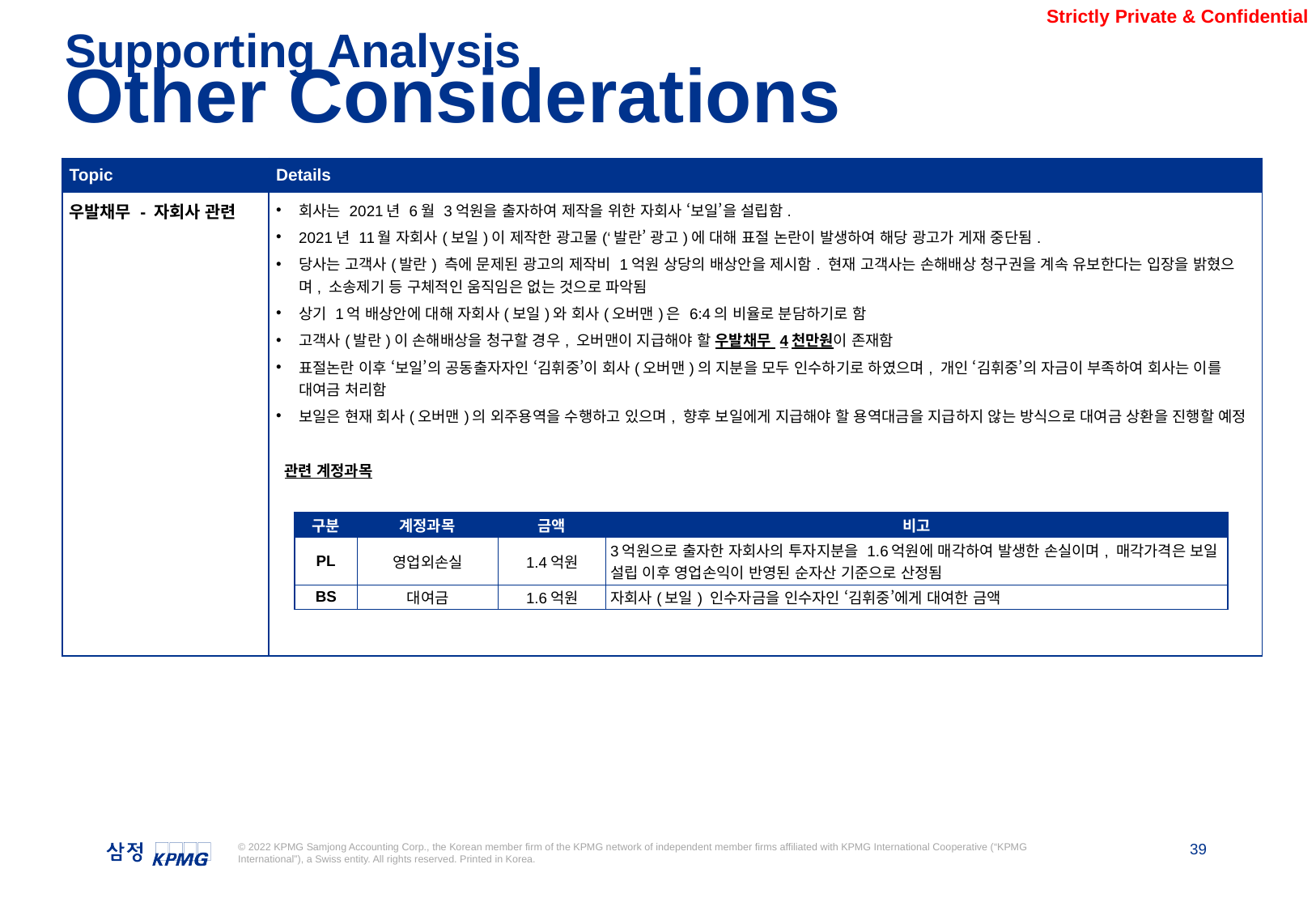

Supporting Analysis
Other Considerations
| Topic | Details |
| --- | --- |
| 우발채무 - 자회사 관련 | 회사는 2021년 6월 3억원을 출자하여 제작을 위한 자회사 ‘보일’을 설립함. 2021년 11월 자회사(보일)이 제작한 광고물(‘발란’ 광고)에 대해 표절 논란이 발생하여 해당 광고가 게재 중단됨. 당사는 고객사(발란) 측에 문제된 광고의 제작비 1억원 상당의 배상안을 제시함. 현재 고객사는 손해배상 청구권을 계속 유보한다는 입장을 밝혔으며, 소송제기 등 구체적인 움직임은 없는 것으로 파악됨 상기 1억 배상안에 대해 자회사(보일)와 회사(오버맨)은 6:4의 비율로 분담하기로 함 고객사(발란)이 손해배상을 청구할 경우, 오버맨이 지급해야 할 우발채무 4천만원이 존재함 표절논란 이후 ‘보일’의 공동출자자인 ‘김휘중’이 회사(오버맨)의 지분을 모두 인수하기로 하였으며, 개인 ‘김휘중’의 자금이 부족하여 회사는 이를 대여금 처리함 보일은 현재 회사(오버맨)의 외주용역을 수행하고 있으며, 향후 보일에게 지급해야 할 용역대금을 지급하지 않는 방식으로 대여금 상환을 진행할 예정 관련 계정과목 |
| 구분 | 계정과목 | 금액 | 비고 |
| --- | --- | --- | --- |
| PL | 영업외손실 | 1.4억원 | 3억원으로 출자한 자회사의 투자지분을 1.6억원에 매각하여 발생한 손실이며, 매각가격은 보일 설립 이후 영업손익이 반영된 순자산 기준으로 산정됨 |
| BS | 대여금 | 1.6억원 | 자회사(보일) 인수자금을 인수자인 ‘김휘중’에게 대여한 금액 |